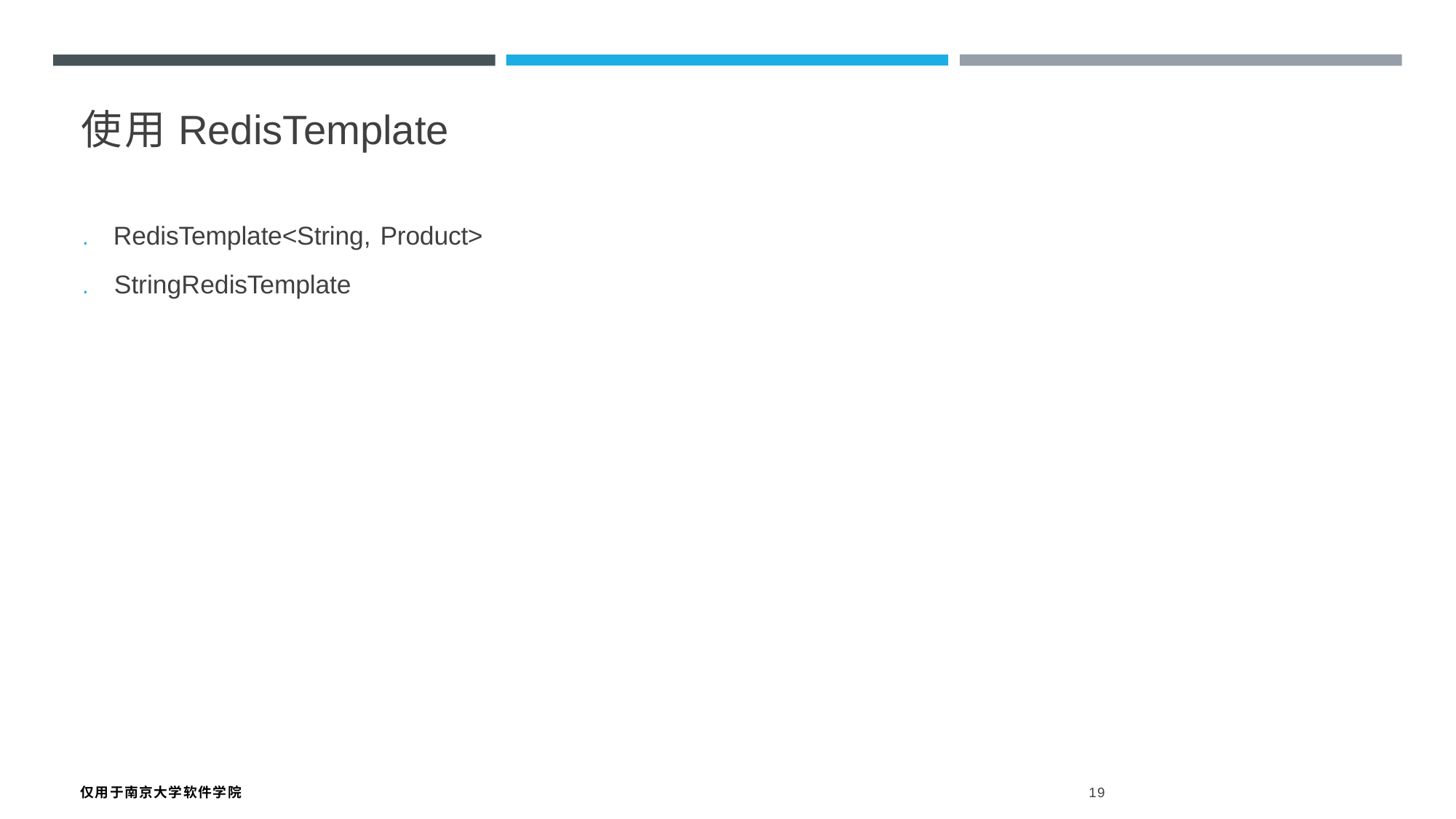

使用RedisTemplate

.    RedisTemplate<String, Product>

.    StringRedisTemplate

仅用于南京大学软件学院                                                                                                                                                                                                                                                                                19